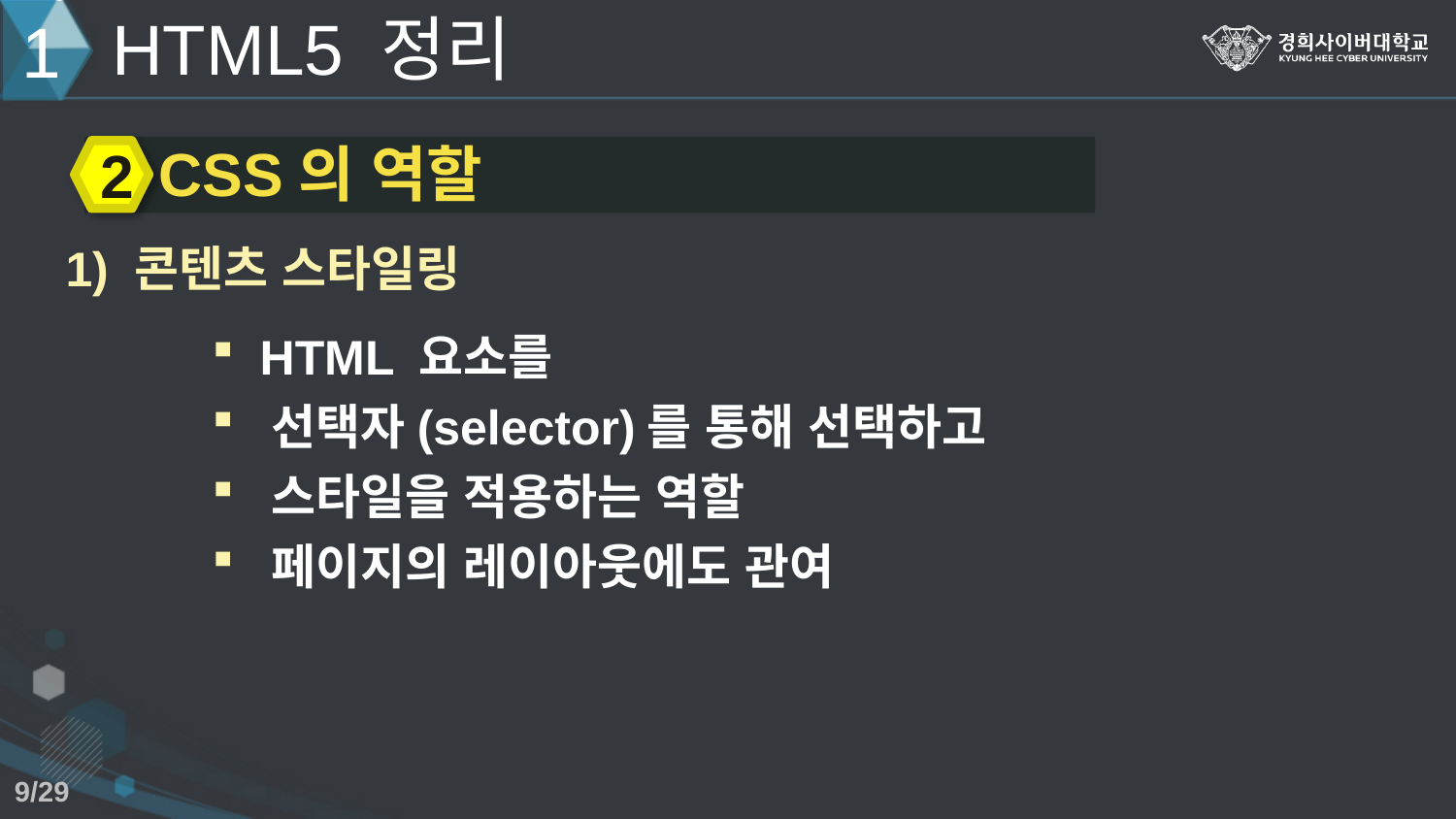

HTML5 정리
1
CSS의 역할

2
1) 콘텐츠 스타일링
 HTML 요소를
 선택자(selector)를 통해 선택하고
 스타일을 적용하는 역할
 페이지의 레이아웃에도 관여